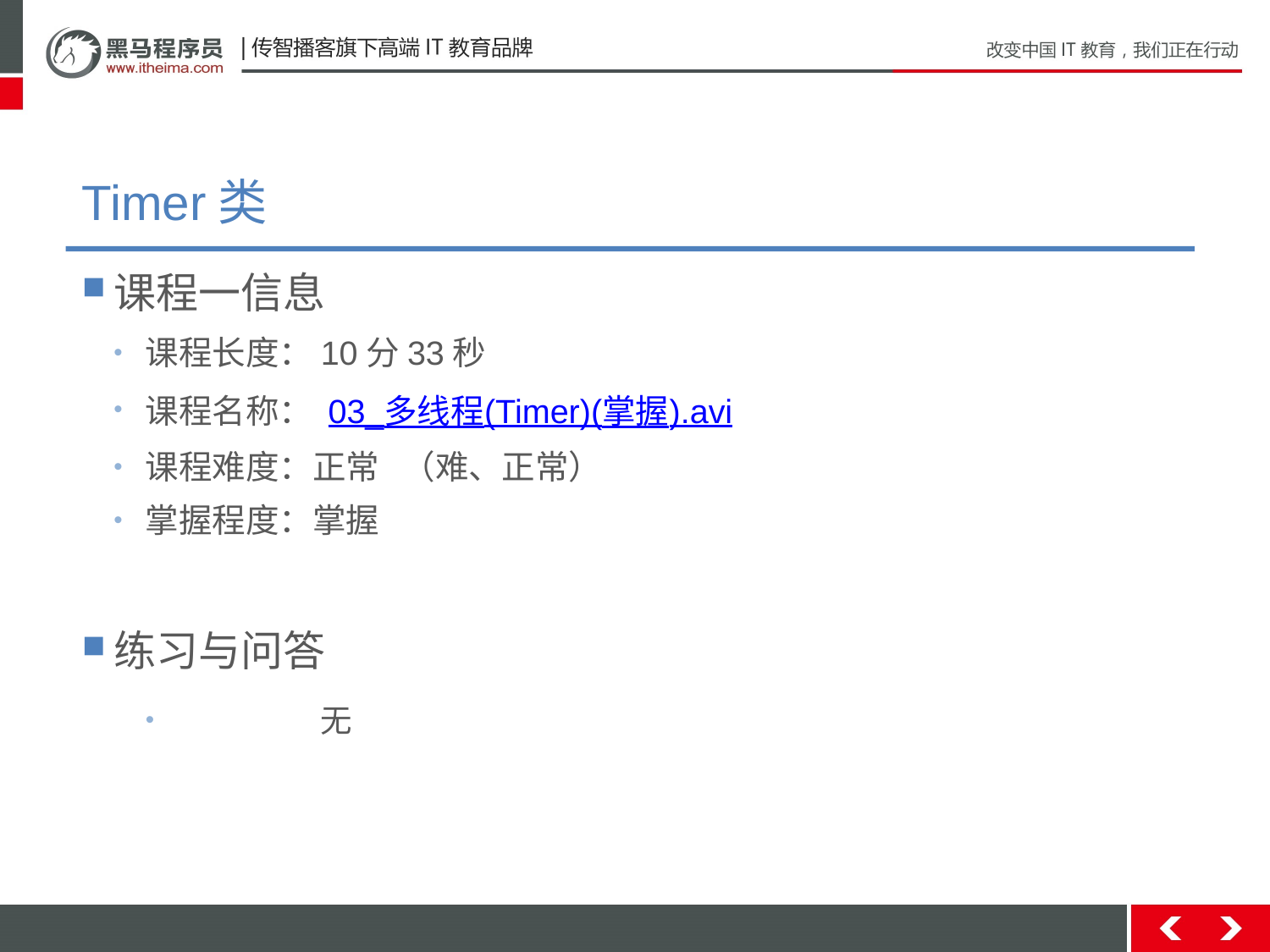

# Timer类
课程一信息
课程长度：10分33秒
课程名称： 03_多线程(Timer)(掌握).avi
课程难度：正常   （难、正常）
掌握程度：掌握

练习与问答
	无